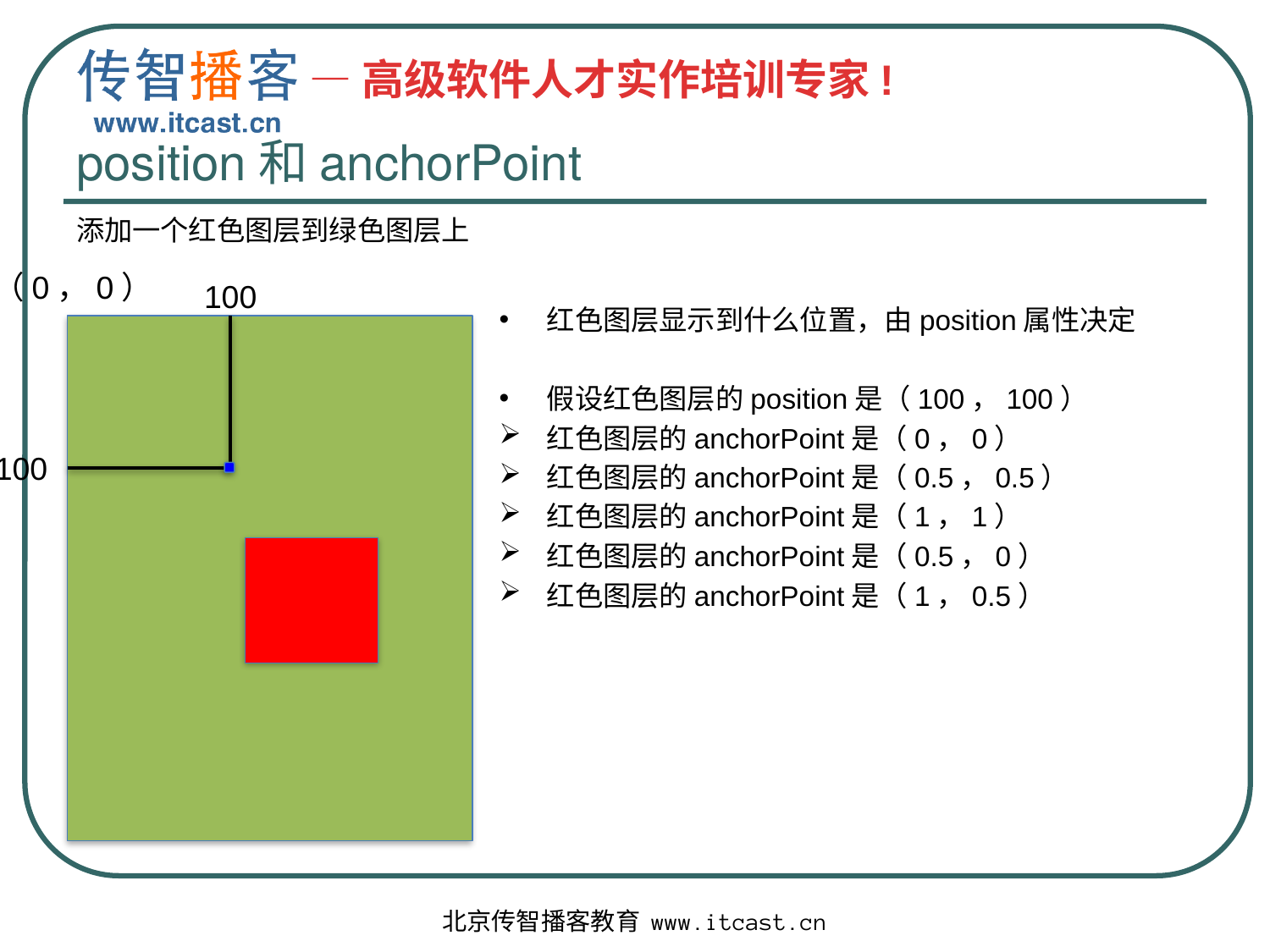

# position和anchorPoint
添加一个红色图层到绿色图层上
（0，0）
100
红色图层显示到什么位置，由position属性决定

假设红色图层的position是（100，100）
红色图层的anchorPoint是（0，0）
红色图层的anchorPoint是（0.5，0.5）
红色图层的anchorPoint是（1，1）
红色图层的anchorPoint是（0.5，0）
红色图层的anchorPoint是（1，0.5）

100